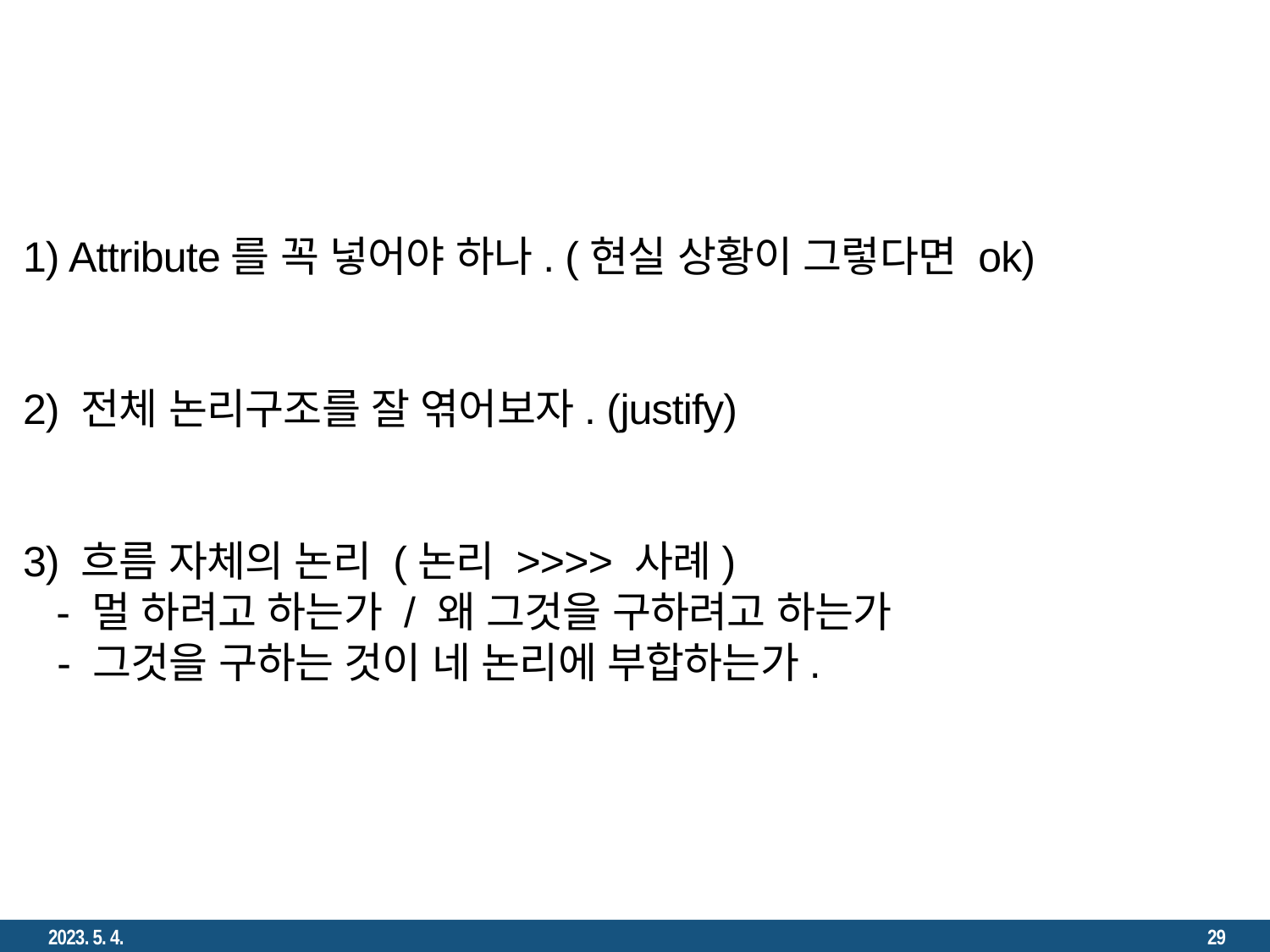

1) Attribute를 꼭 넣어야 하나. (현실 상황이 그렇다면 ok)

2) 전체 논리구조를 잘 엮어보자. (justify)

3) 흐름 자체의 논리 (논리 >>>> 사례)
   - 멀 하려고 하는가 / 왜 그것을 구하려고 하는가
   - 그것을 구하는 것이 네 논리에 부합하는가.
2023. 5. 4.
29